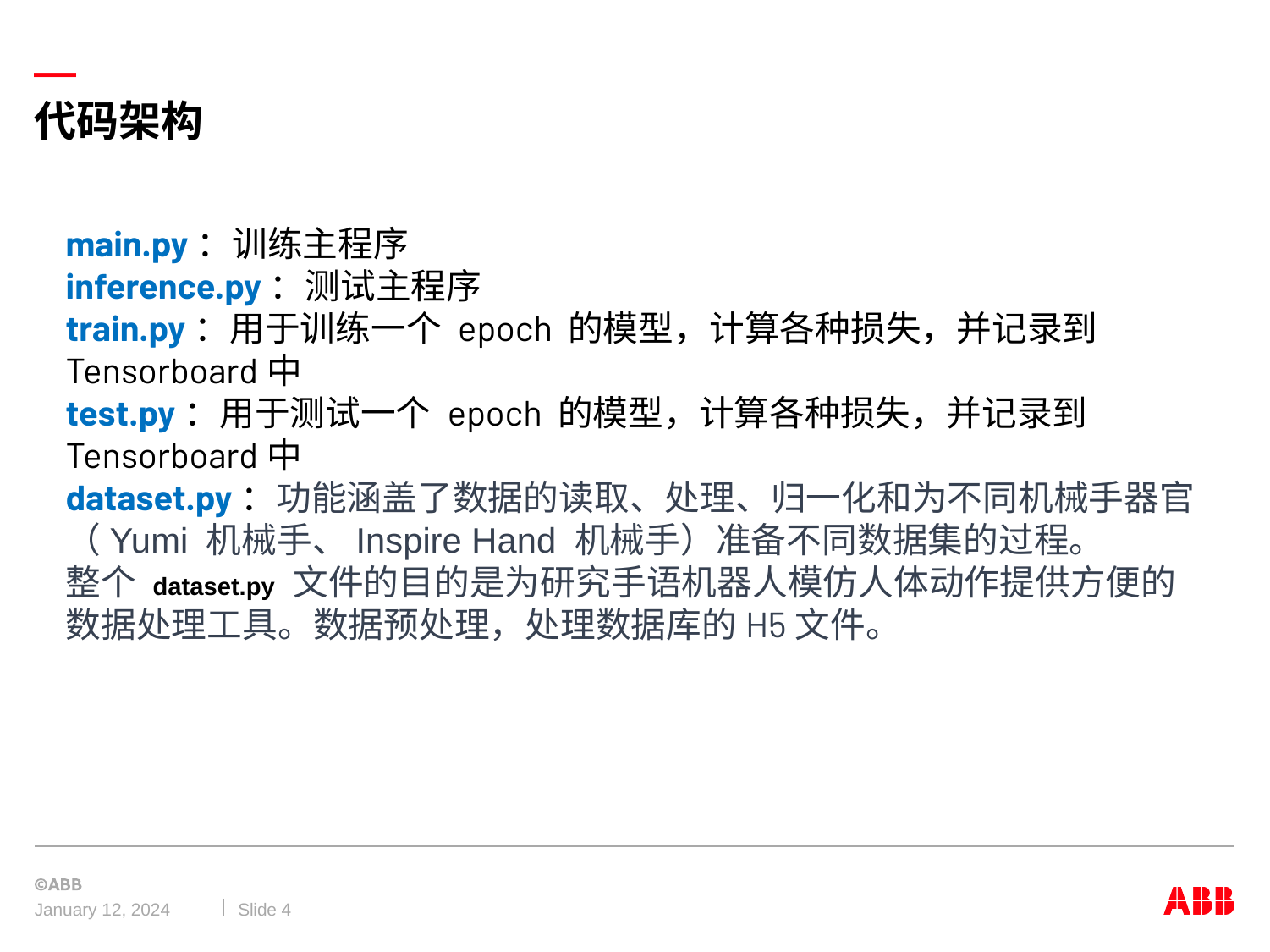

# 代码架构
main.py：训练主程序
inference.py：测试主程序
train.py：用于训练一个 epoch 的模型，计算各种损失，并记录到Tensorboard中
test.py：用于测试一个 epoch 的模型，计算各种损失，并记录到Tensorboard中
dataset.py：功能涵盖了数据的读取、处理、归一化和为不同机械手器官（Yumi 机械手、Inspire Hand 机械手）准备不同数据集的过程。
整个 dataset.py 文件的目的是为研究手语机器人模仿人体动作提供方便的数据处理工具。数据预处理，处理数据库的H5文件。

Slide 4
January 12, 2024